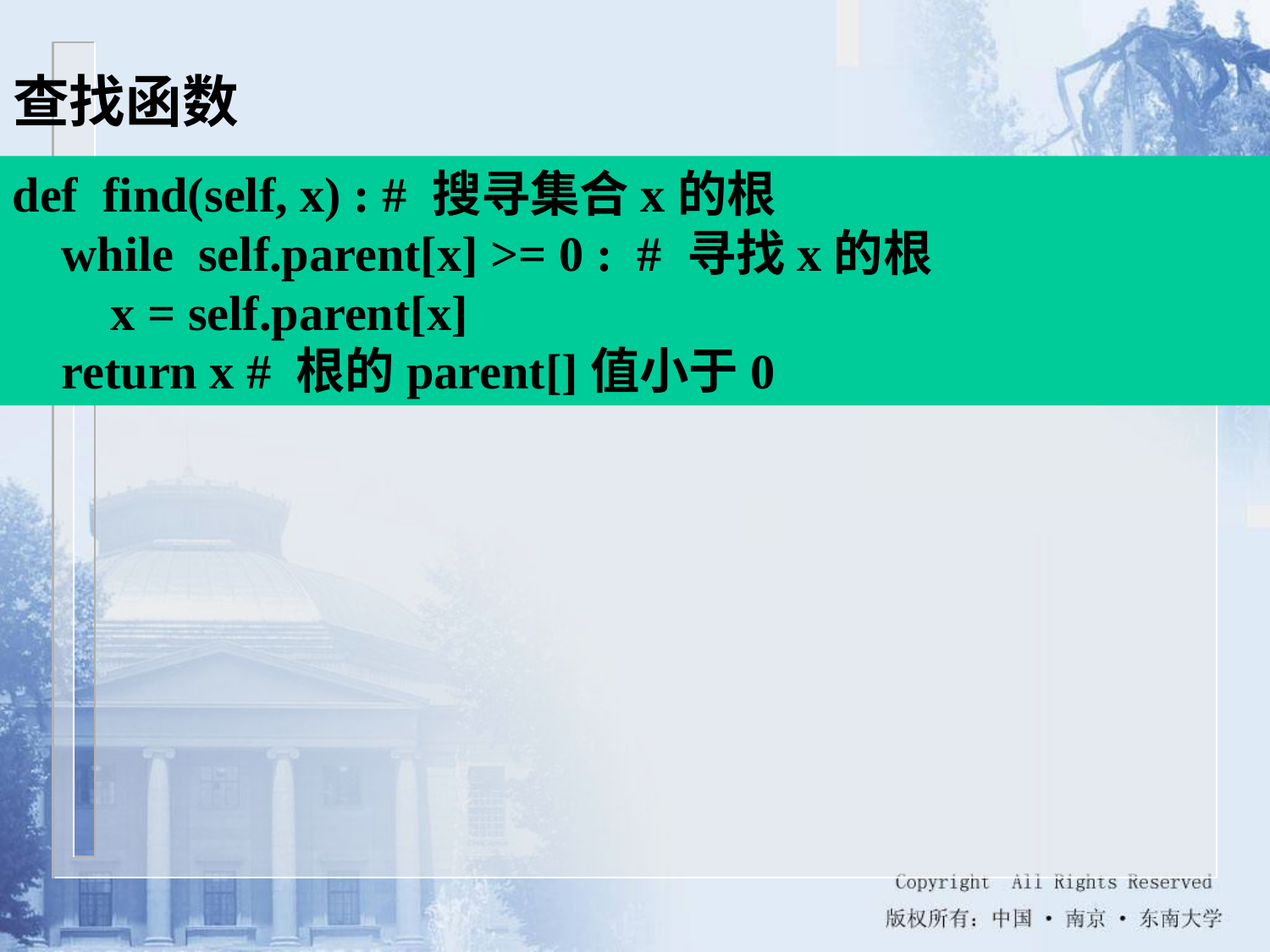

查找函数

def  find(self, x) : # 搜寻集合x的根
    while  self.parent[x] >= 0 :  # 寻找x的根
        x = self.parent[x]
    return x # 根的parent[]值小于0